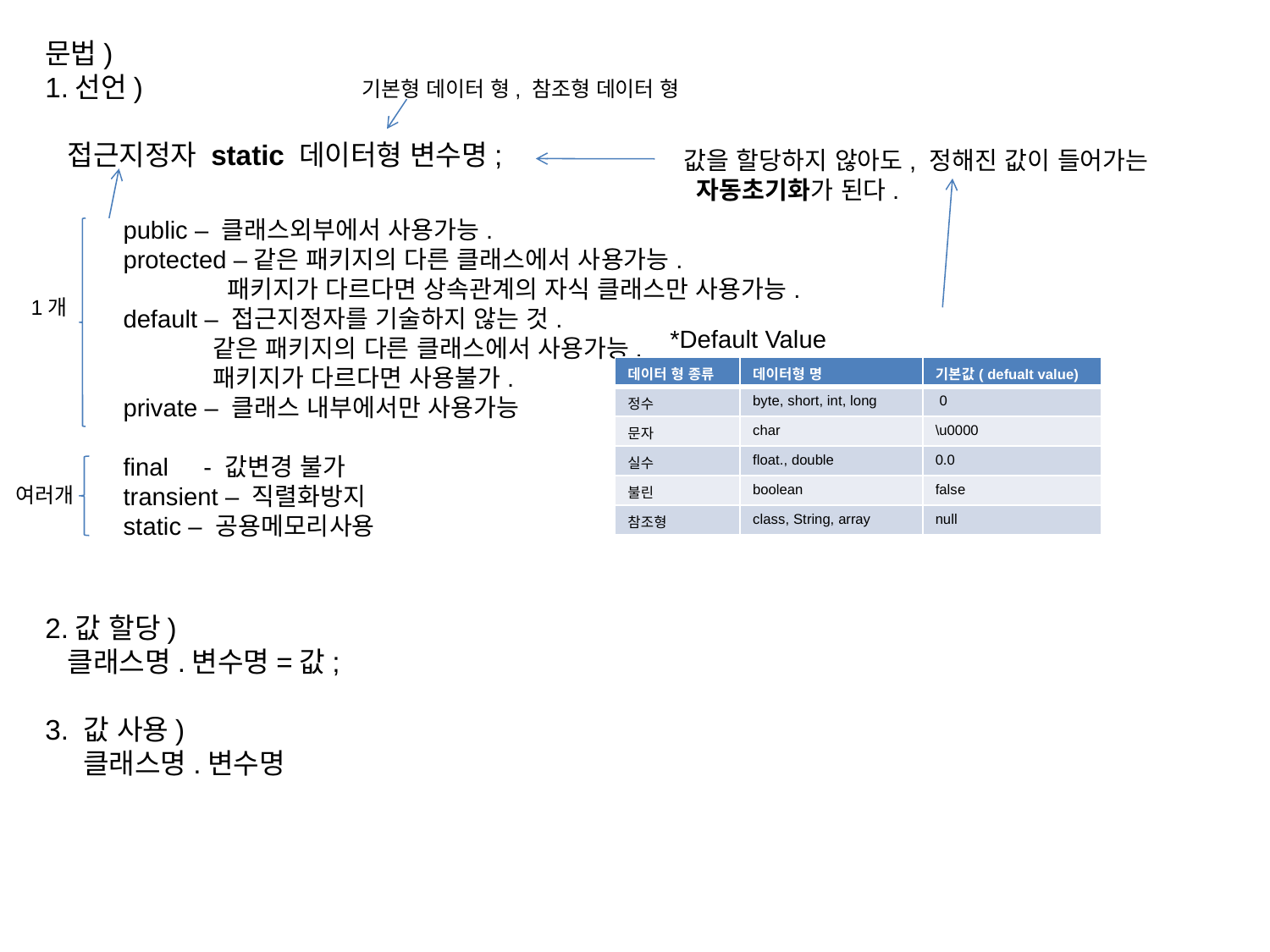

문법)
1.선언)

  접근지정자 static 데이터형 변수명;

2.값 할당)
  클래스명.변수명=값;

3. 값 사용)
    클래스명.변수명

기본형 데이터 형, 참조형 데이터 형
값을 할당하지 않아도, 정해진 값이 들어가는
 자동초기화가 된다.
 public – 클래스외부에서 사용가능.
 protected –같은 패키지의 다른 클래스에서 사용가능.
               패키지가 다르다면 상속관계의 자식 클래스만 사용가능.
 default – 접근지정자를 기술하지 않는 것.
             같은 패키지의 다른 클래스에서 사용가능.
             패키지가 다르다면 사용불가.
 private – 클래스 내부에서만 사용가능

 final     - 값변경 불가
 transient – 직렬화방지
 static – 공용메모리사용

1개
*Default Value
| 데이터 형 종류 | 데이터형 명 | 기본값( defualt value) |
| --- | --- | --- |
| 정수 | byte, short, int, long | 0 |
| 문자 | char | \u0000 |
| 실수 | float., double | 0.0 |
| 불린 | boolean | false |
| 참조형 | class, String, array | null |

여러개